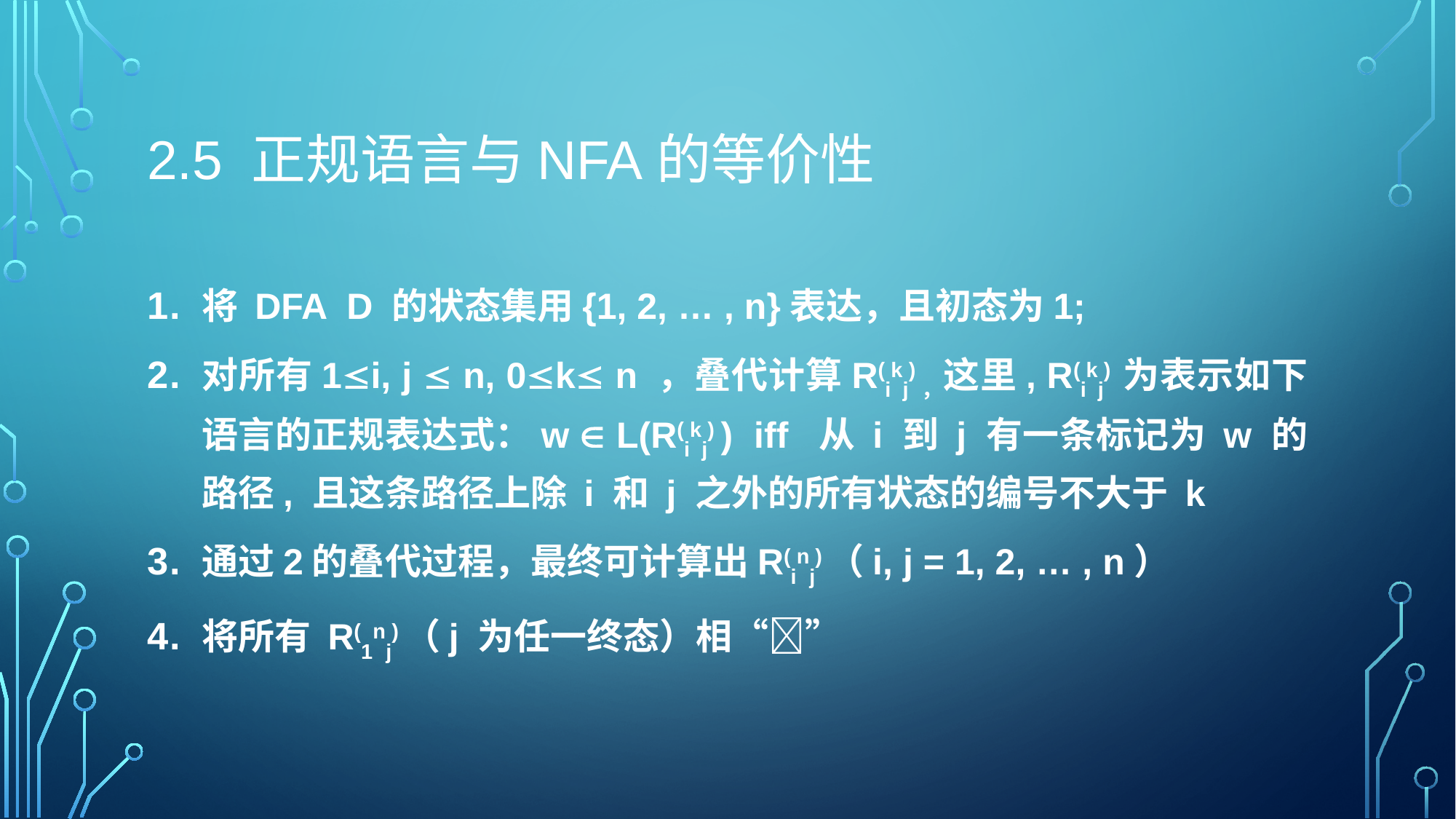

# 2.5 正规语言与NFA的等价性
将 DFA  D 的状态集用{1, 2, … , n}表达，且初态为1;
对所有1≤i, j ≤ n, 0≤k≤ n ，叠代计算R(ikj)，这里, R(ikj) 为表示如下语言的正规表达式：w ∈ L(R(ikj) )  iff  从 i 到 j 有一条标记为 w 的路径, 且这条路径上除 i 和 j 之外的所有状态的编号不大于 k
通过2的叠代过程，最终可计算出R(inj)（i, j = 1, 2, … , n）
将所有 R(1nj)（j 为任一终态）相“+”